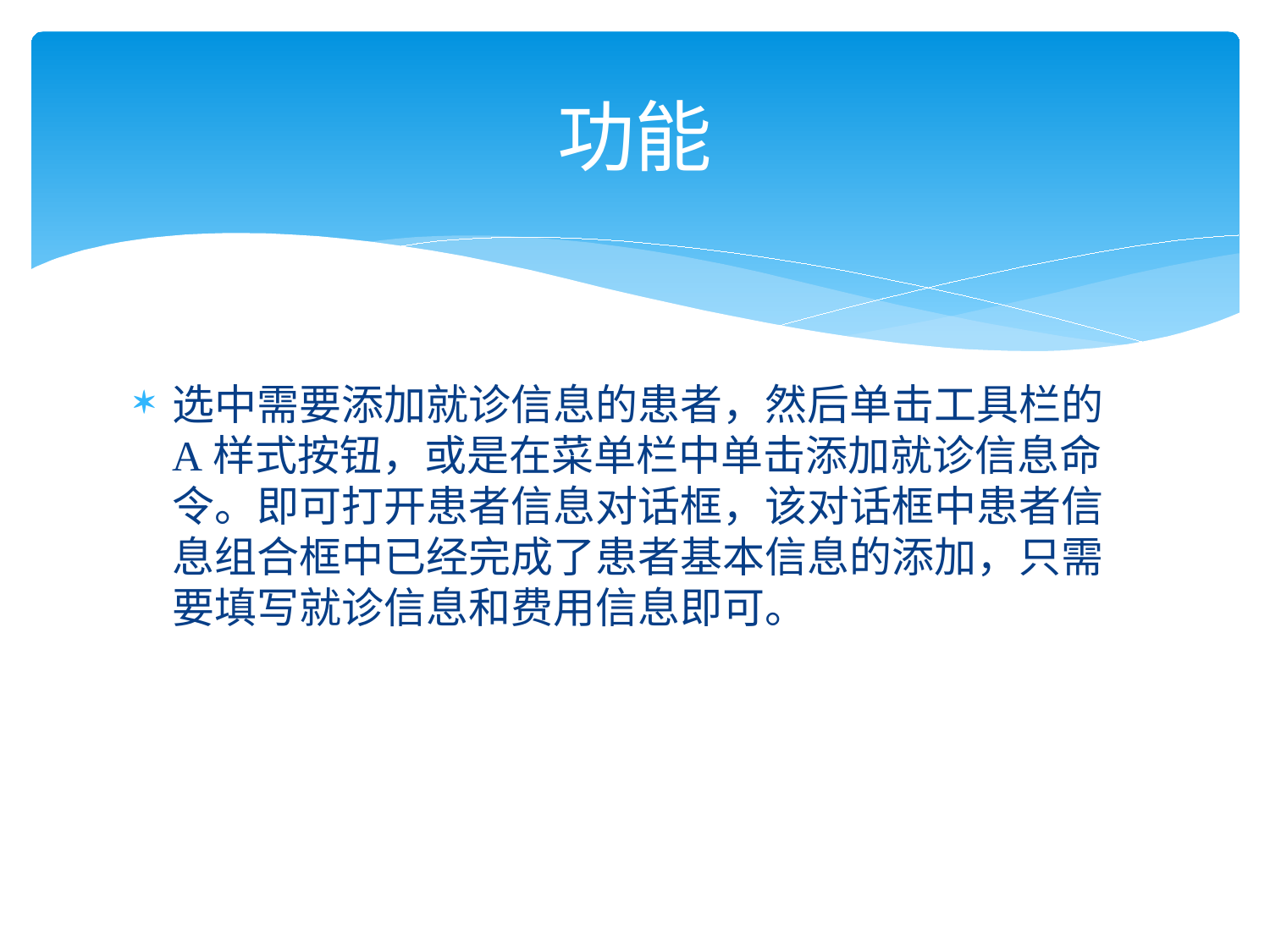

# 功能
选中需要添加就诊信息的患者，然后单击工具栏的A样式按钮，或是在菜单栏中单击添加就诊信息命令。即可打开患者信息对话框，该对话框中患者信息组合框中已经完成了患者基本信息的添加，只需要填写就诊信息和费用信息即可。